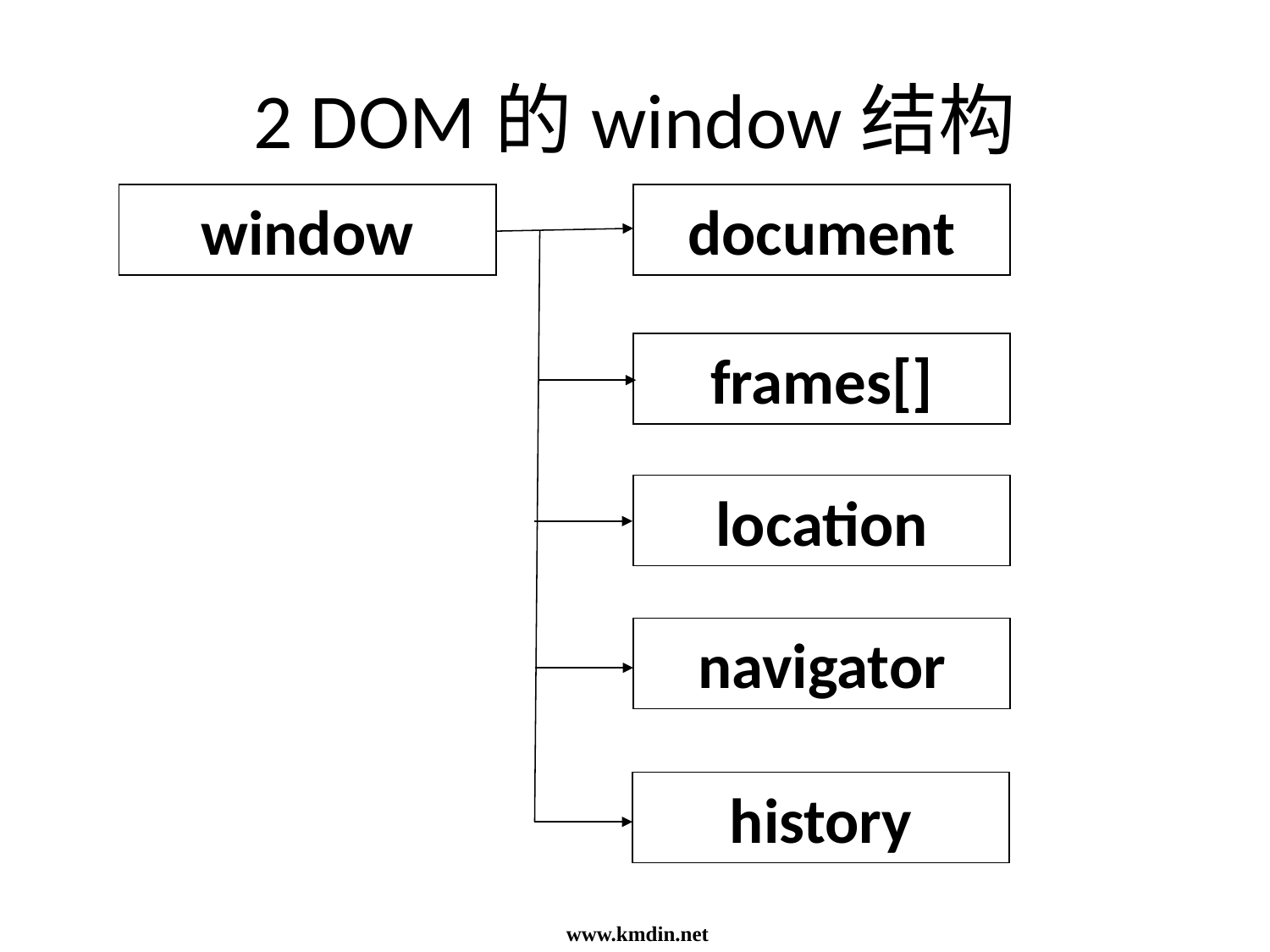

# 2 DOM的window结构
window
document
frames[]
location
navigator
history